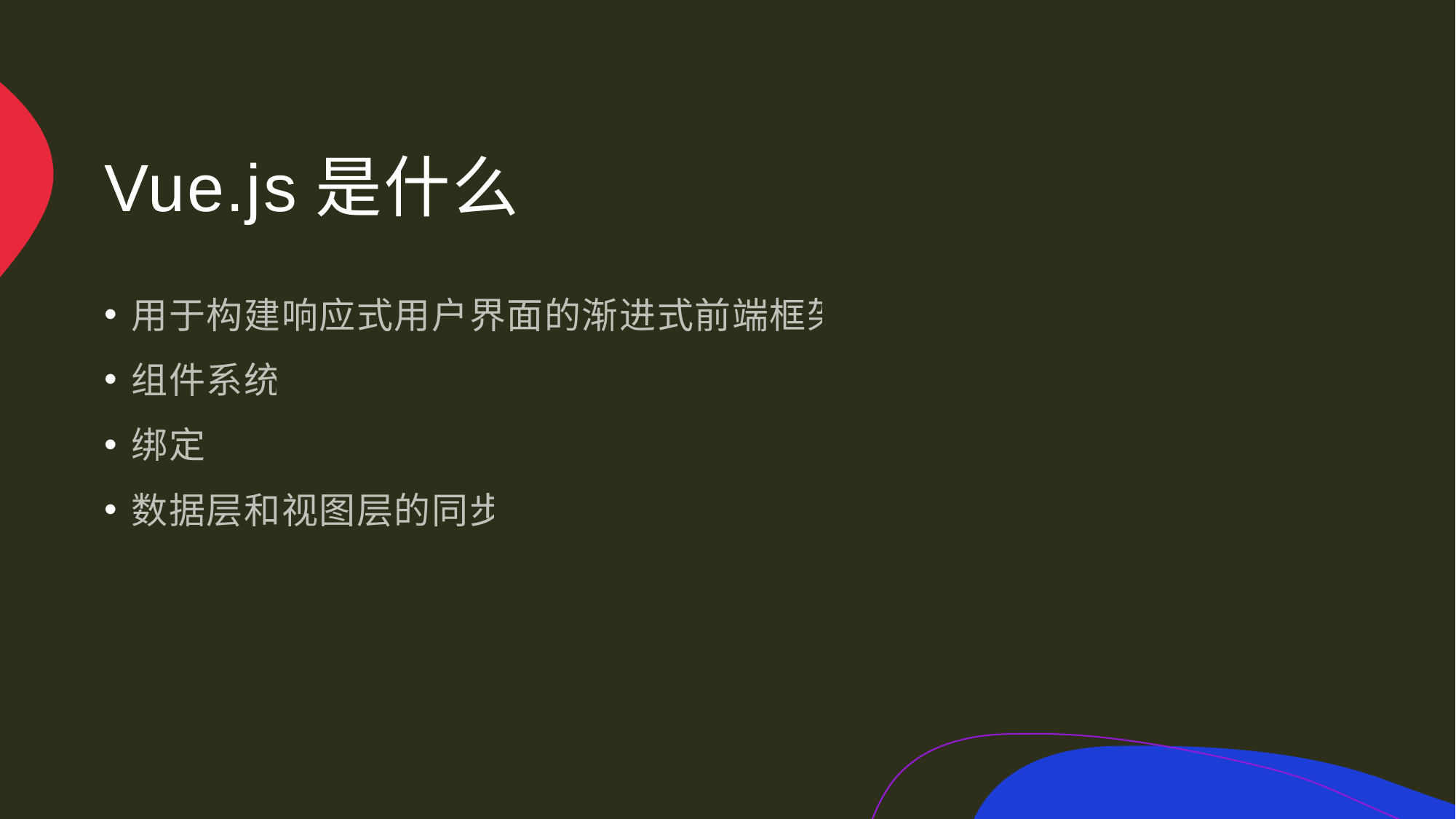

# Vue.js是什么
用于构建响应式用户界面的渐进式前端框架
组件系统
绑定
数据层和视图层的同步